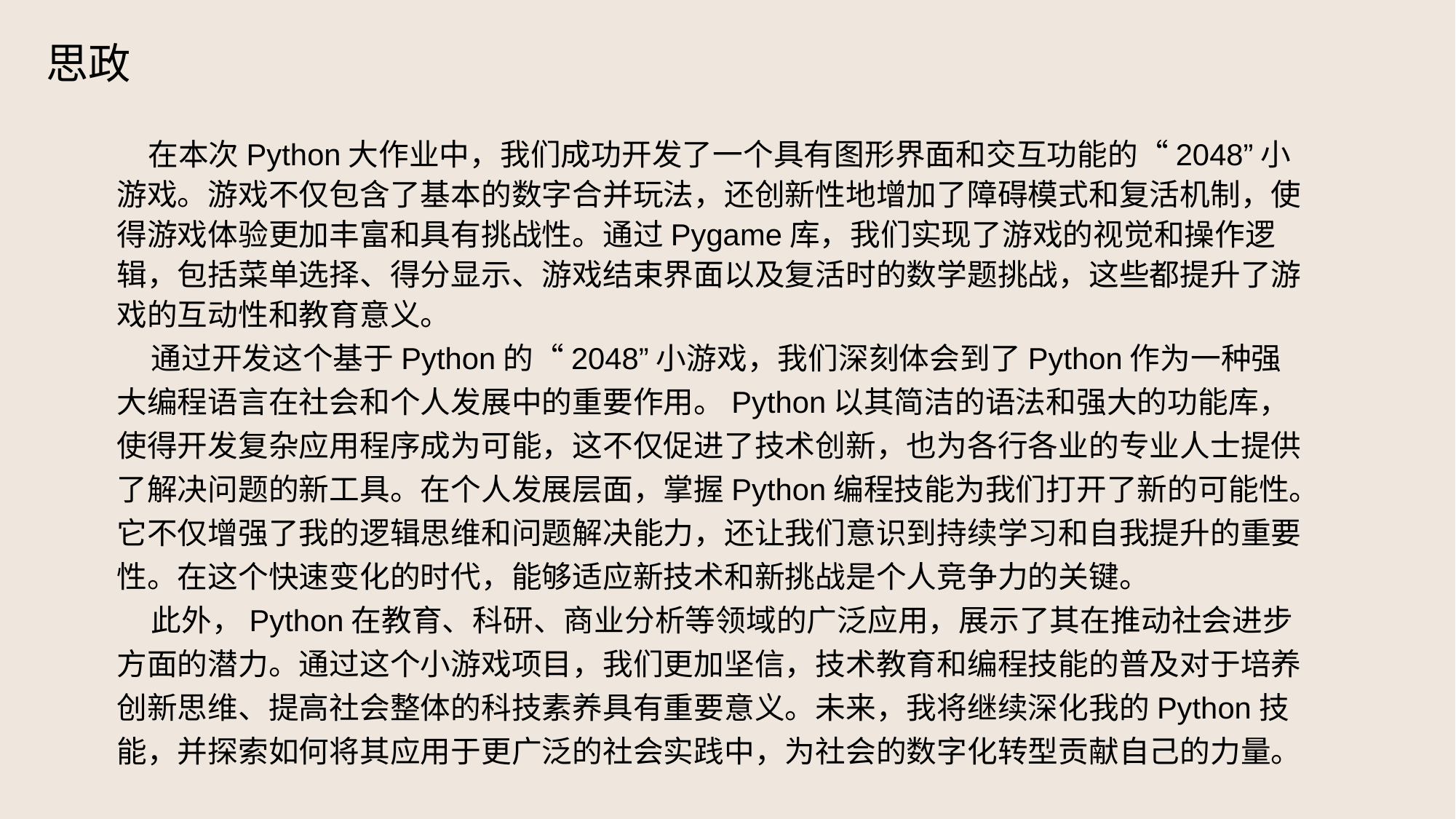

思政

    在本次Python大作业中，我们成功开发了一个具有图形界面和交互功能的“2048”小游戏。游戏不仅包含了基本的数字合并玩法，还创新性地增加了障碍模式和复活机制，使得游戏体验更加丰富和具有挑战性。通过Pygame库，我们实现了游戏的视觉和操作逻辑，包括菜单选择、得分显示、游戏结束界面以及复活时的数学题挑战，这些都提升了游戏的互动性和教育意义。
    通过开发这个基于Python的“2048”小游戏，我们深刻体会到了Python作为一种强大编程语言在社会和个人发展中的重要作用。Python以其简洁的语法和强大的功能库，使得开发复杂应用程序成为可能，这不仅促进了技术创新，也为各行各业的专业人士提供了解决问题的新工具。在个人发展层面，掌握Python编程技能为我们打开了新的可能性。它不仅增强了我的逻辑思维和问题解决能力，还让我们意识到持续学习和自我提升的重要性。在这个快速变化的时代，能够适应新技术和新挑战是个人竞争力的关键。
    此外，Python在教育、科研、商业分析等领域的广泛应用，展示了其在推动社会进步方面的潜力。通过这个小游戏项目，我们更加坚信，技术教育和编程技能的普及对于培养创新思维、提高社会整体的科技素养具有重要意义。未来，我将继续深化我的Python技能，并探索如何将其应用于更广泛的社会实践中，为社会的数字化转型贡献自己的力量。